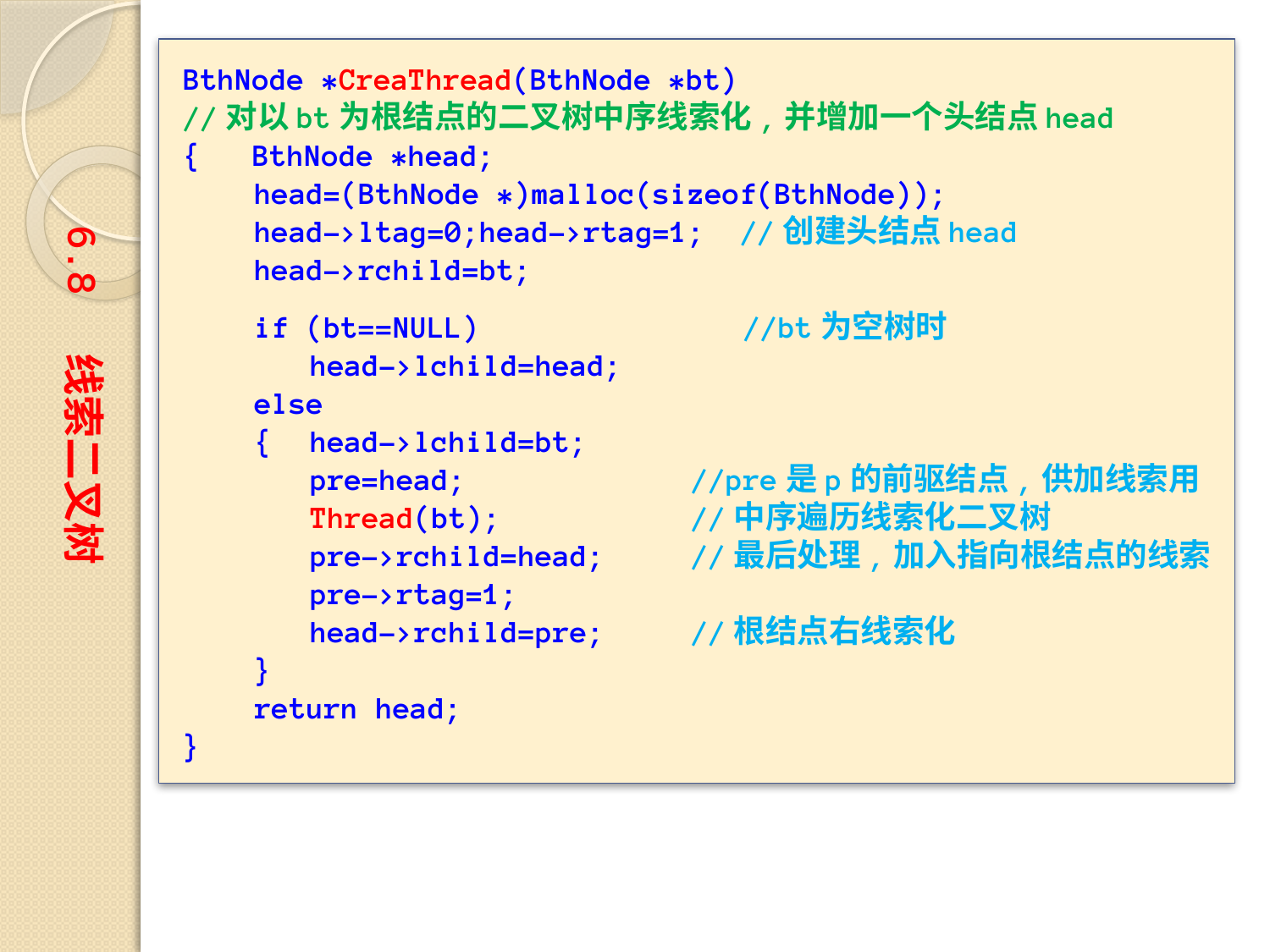

BthNode *CreaThread(BthNode *bt)
//对以bt为根结点的二叉树中序线索化,并增加一个头结点head
{   BthNode *head;
　　head=(BthNode *)malloc(sizeof(BthNode));
　　head->ltag=0;head->rtag=1;  //创建头结点head
　　head->rchild=bt;
　　if (bt==NULL)		   //bt为空树时
	head->lchild=head;
　　else
　　{	head->lchild=bt;
	pre=head;		//pre是p的前驱结点,供加线索用
	Thread(bt);		//中序遍历线索化二叉树
	pre->rchild=head;	//最后处理,加入指向根结点的线索
	pre->rtag=1;
	head->rchild=pre;	//根结点右线索化
　　}
　　return head;
}
6.8  线索二叉树